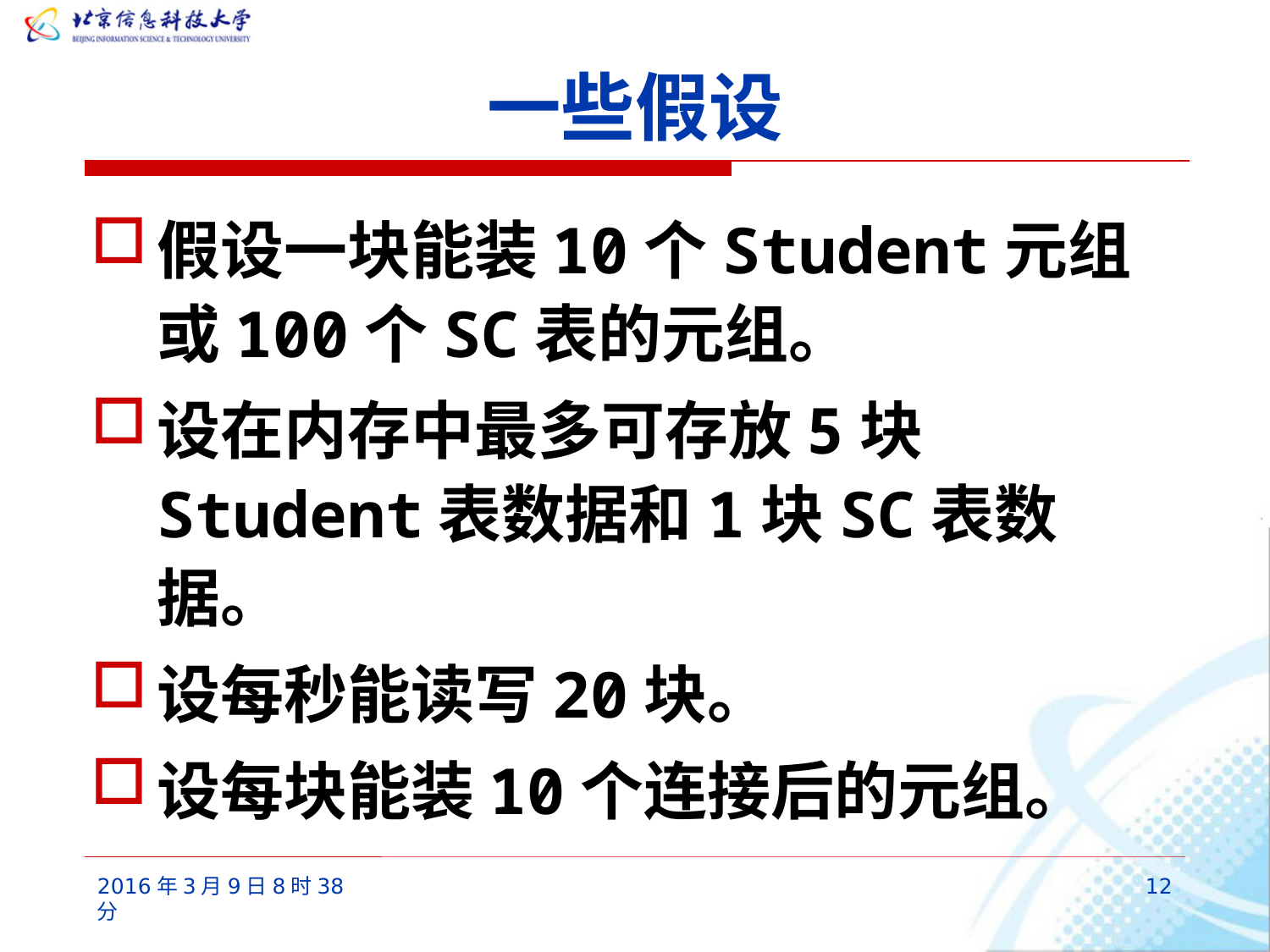

# 一些假设
假设一块能装10个Student元组或100个SC表的元组。
设在内存中最多可存放5块Student表数据和1块SC表数据。
设每秒能读写20块。
设每块能装10个连接后的元组。
2016年3月9日8时38分
12